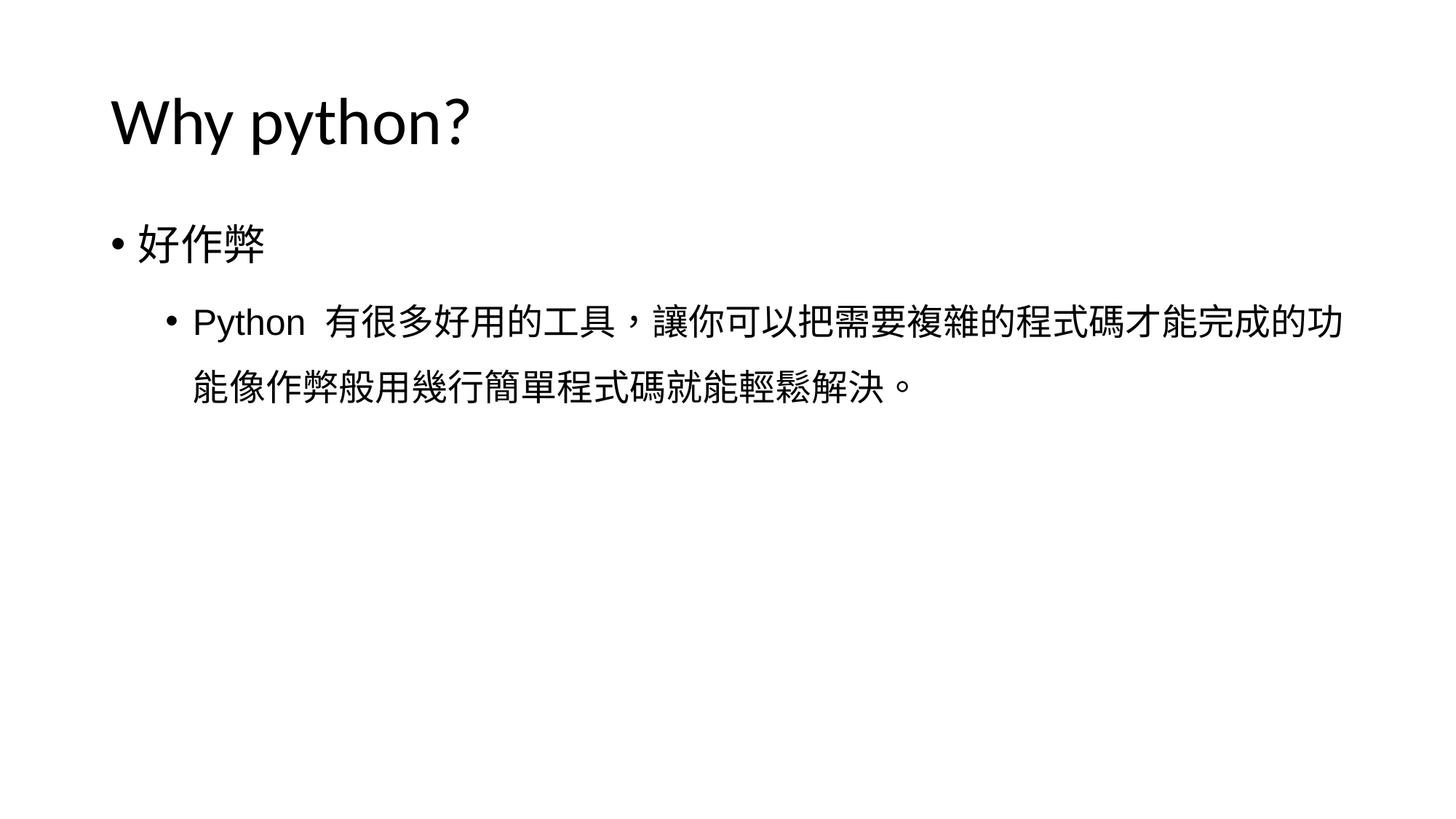

# Why python?
好作弊
Python 有很多好用的工具，讓你可以把需要複雜的程式碼才能完成的功能像作弊般用幾行簡單程式碼就能輕鬆解決。